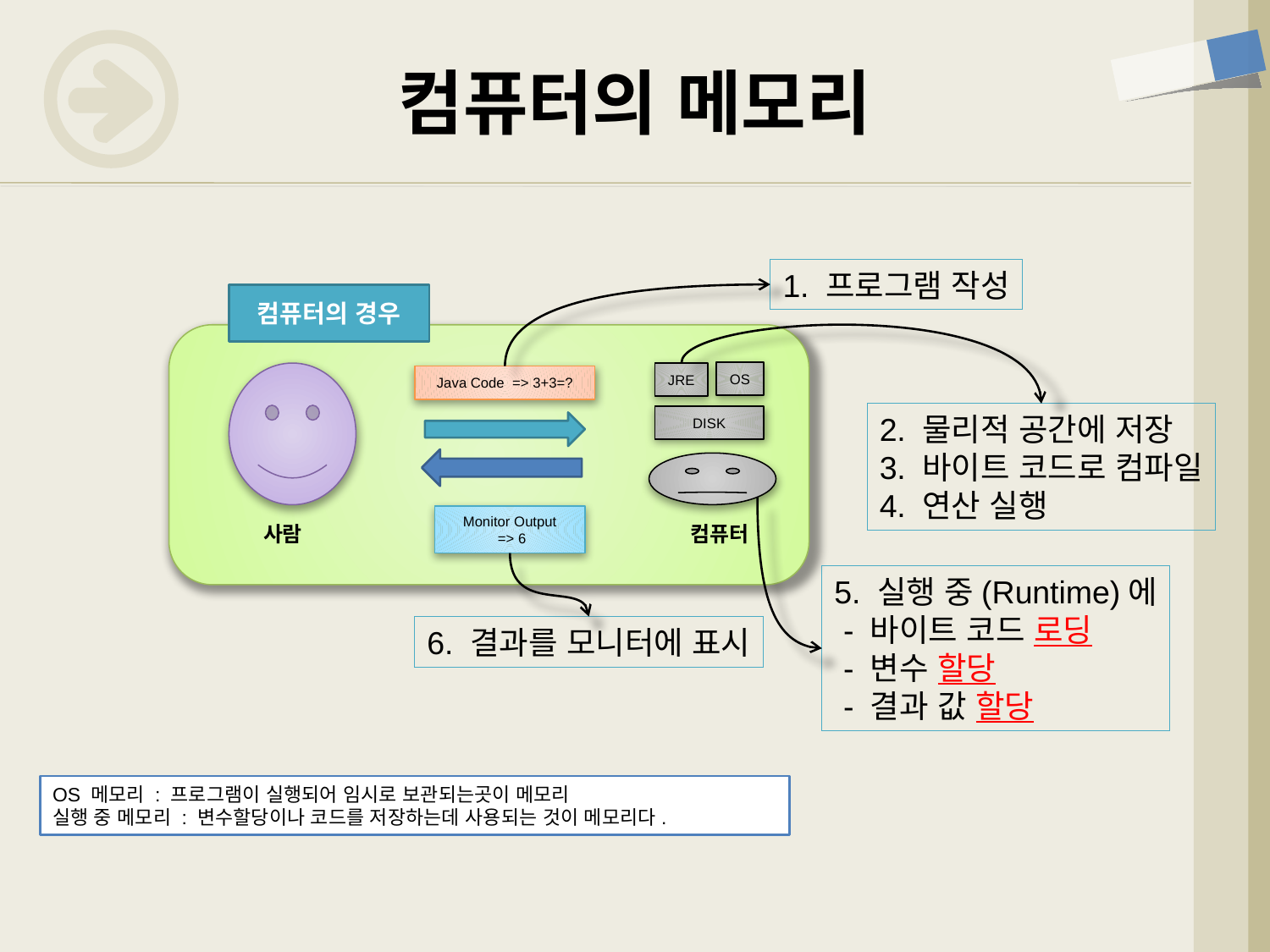

# 컴퓨터의 메모리
1. 프로그램 작성
컴퓨터의 경우

OS
JRE

Java Code  => 3+3=?
2. 물리적 공간에 저장
3. 바이트 코드로 컴파일
4. 연산 실행
DISK

Monitor Output
 => 6
사람
컴퓨터
5. 실행 중(Runtime)에
 - 바이트 코드 로딩
 - 변수 할당
 - 결과 값 할당
6. 결과를 모니터에 표시
OS 메모리 : 프로그램이 실행되어 임시로 보관되는곳이 메모리
실행 중 메모리 : 변수할당이나 코드를 저장하는데 사용되는 것이 메모리다.